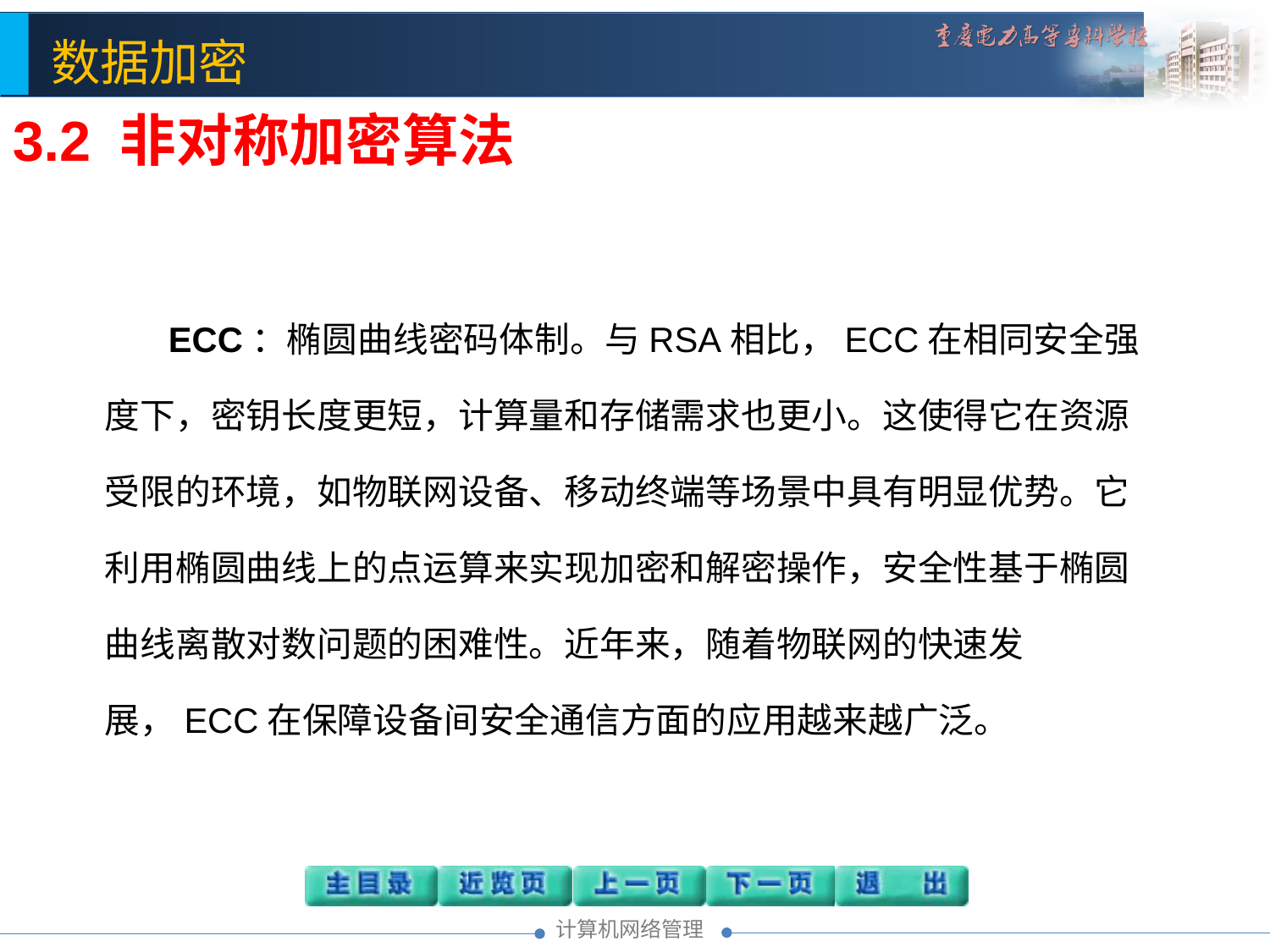

3.2 非对称加密算法
ECC：椭圆曲线密码体制。与RSA相比，ECC在相同安全强度下，密钥长度更短，计算量和存储需求也更小。这使得它在资源受限的环境，如物联网设备、移动终端等场景中具有明显优势。它利用椭圆曲线上的点运算来实现加密和解密操作，安全性基于椭圆曲线离散对数问题的困难性。近年来，随着物联网的快速发展，ECC在保障设备间安全通信方面的应用越来越广泛。